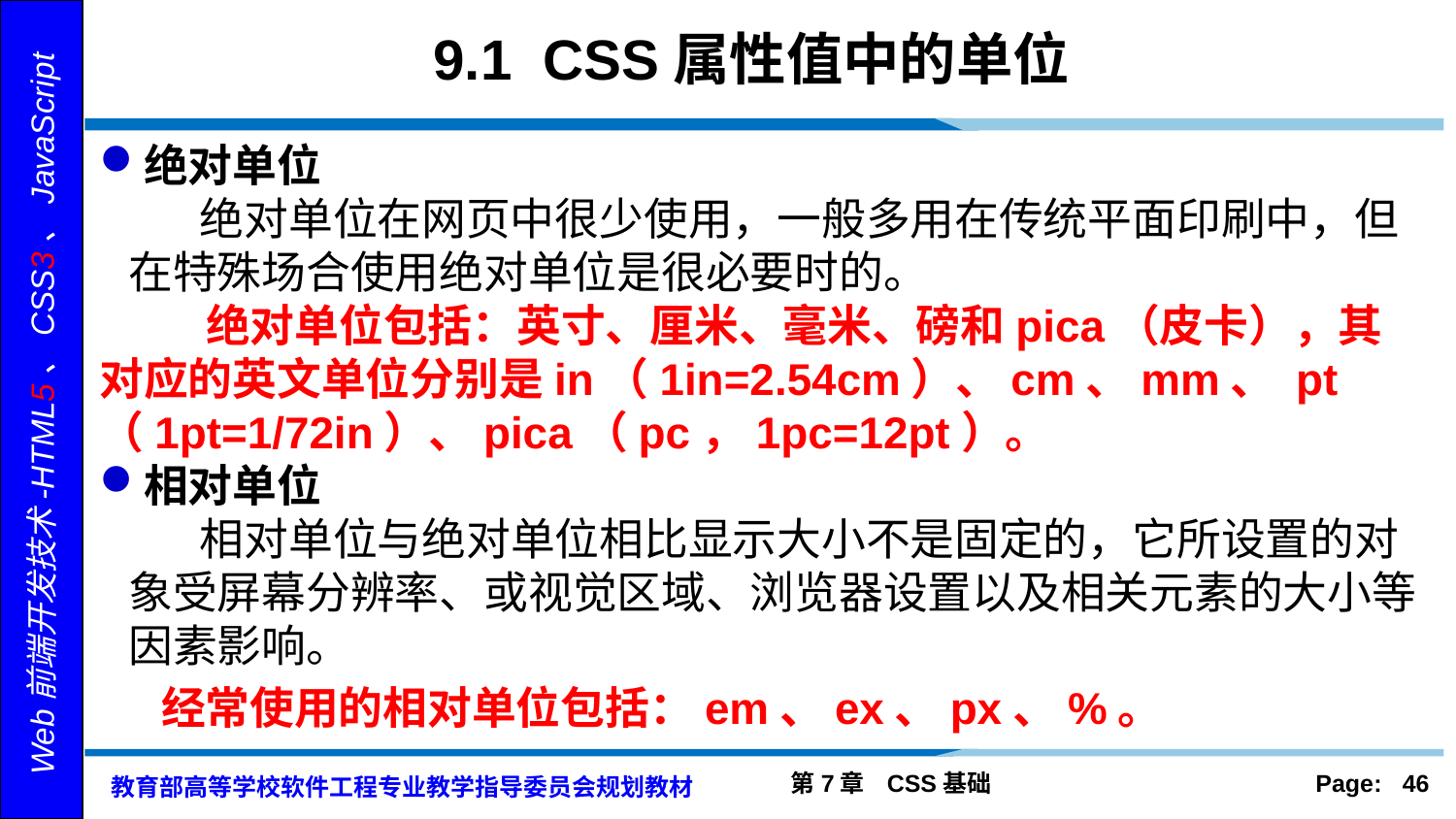

# 9.1  CSS属性值中的单位
绝对单位
         绝对单位在网页中很少使用，一般多用在传统平面印刷中，但在特殊场合使用绝对单位是很必要时的。
 绝对单位包括：英寸、厘米、毫米、磅和pica（皮卡），其对应的英文单位分别是in（1in=2.54cm）、cm、mm、 pt（1pt=1/72in）、pica（pc，1pc=12pt）。
相对单位
         相对单位与绝对单位相比显示大小不是固定的，它所设置的对象受屏幕分辨率、或视觉区域、浏览器设置以及相关元素的大小等因素影响。
     经常使用的相对单位包括：em、ex、px、%。